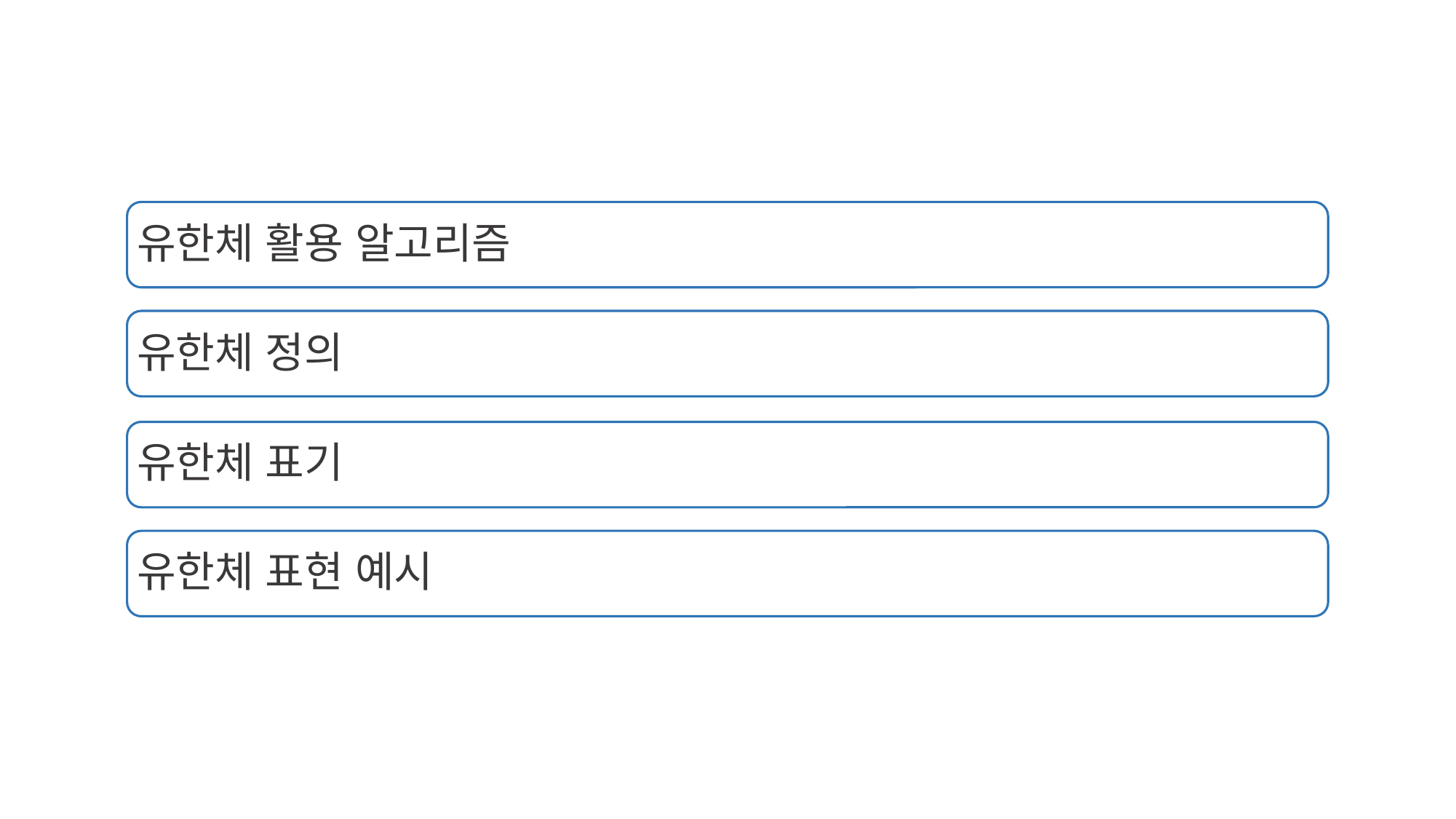

유한체 활용 알고리즘
유한체 정의
유한체 표기
유한체 표현 예시